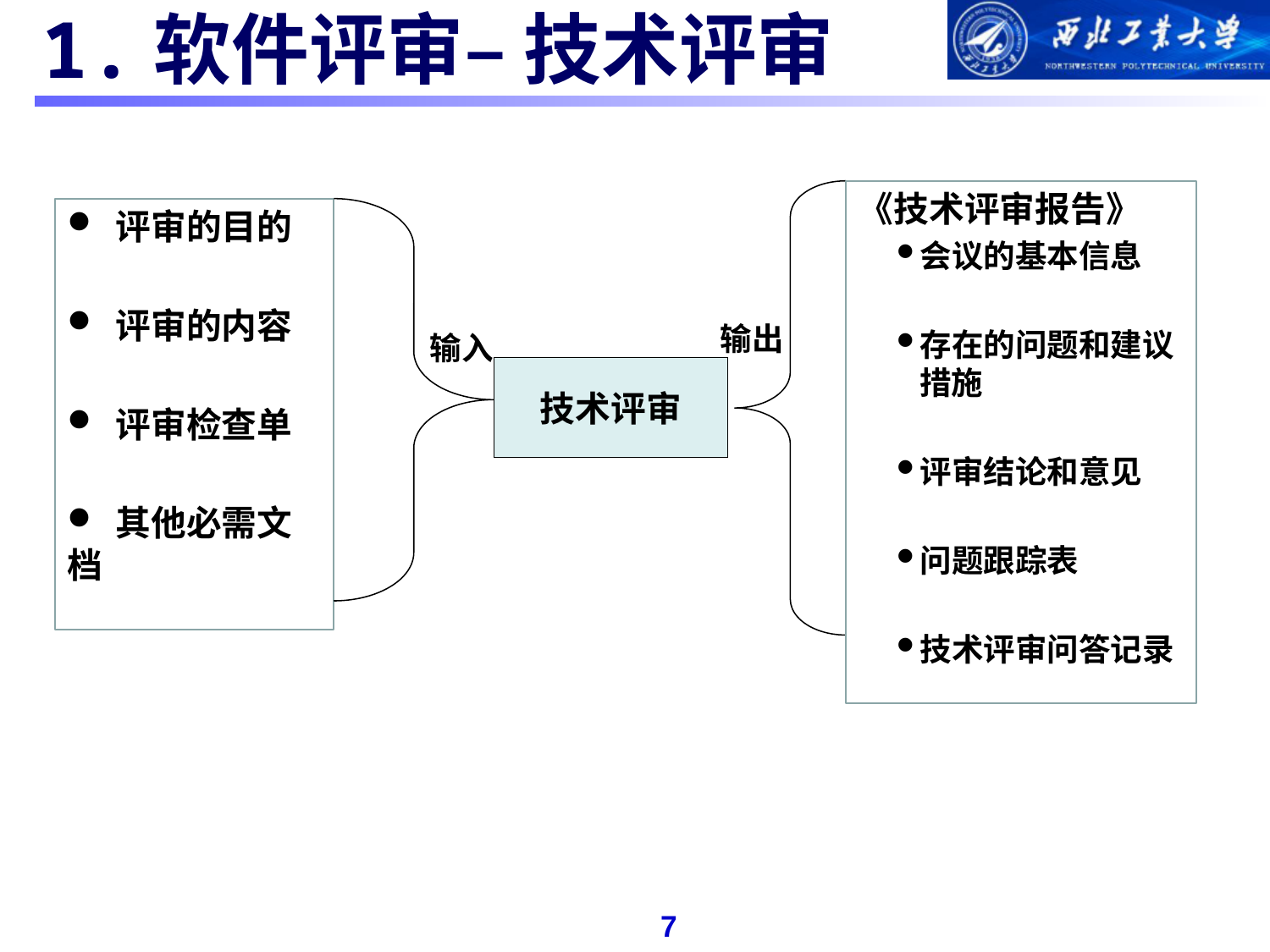

#
1.软件评审– 技术评审

《技术评审报告》
会议的基本信息

存在的问题和建议措施

评审结论和意见

问题跟踪表

技术评审问答记录
 评审的目的

 评审的内容

 评审检查单

 其他必需文档

输出
输入
技术评审